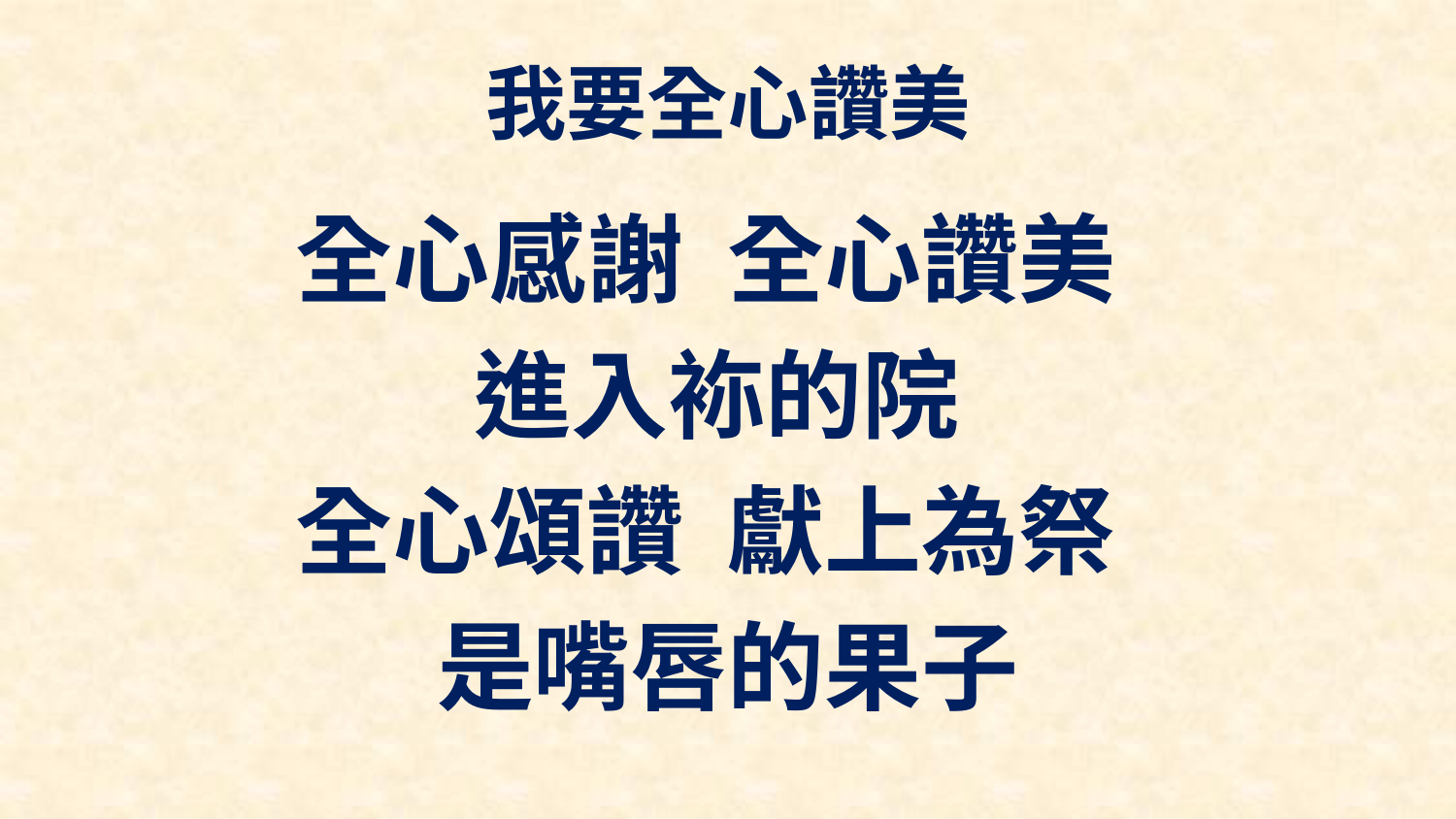

# 我要全心讚美
全心感謝  全心讚美
進入袮的院
全心頌讚  獻上為祭
是嘴唇的果子